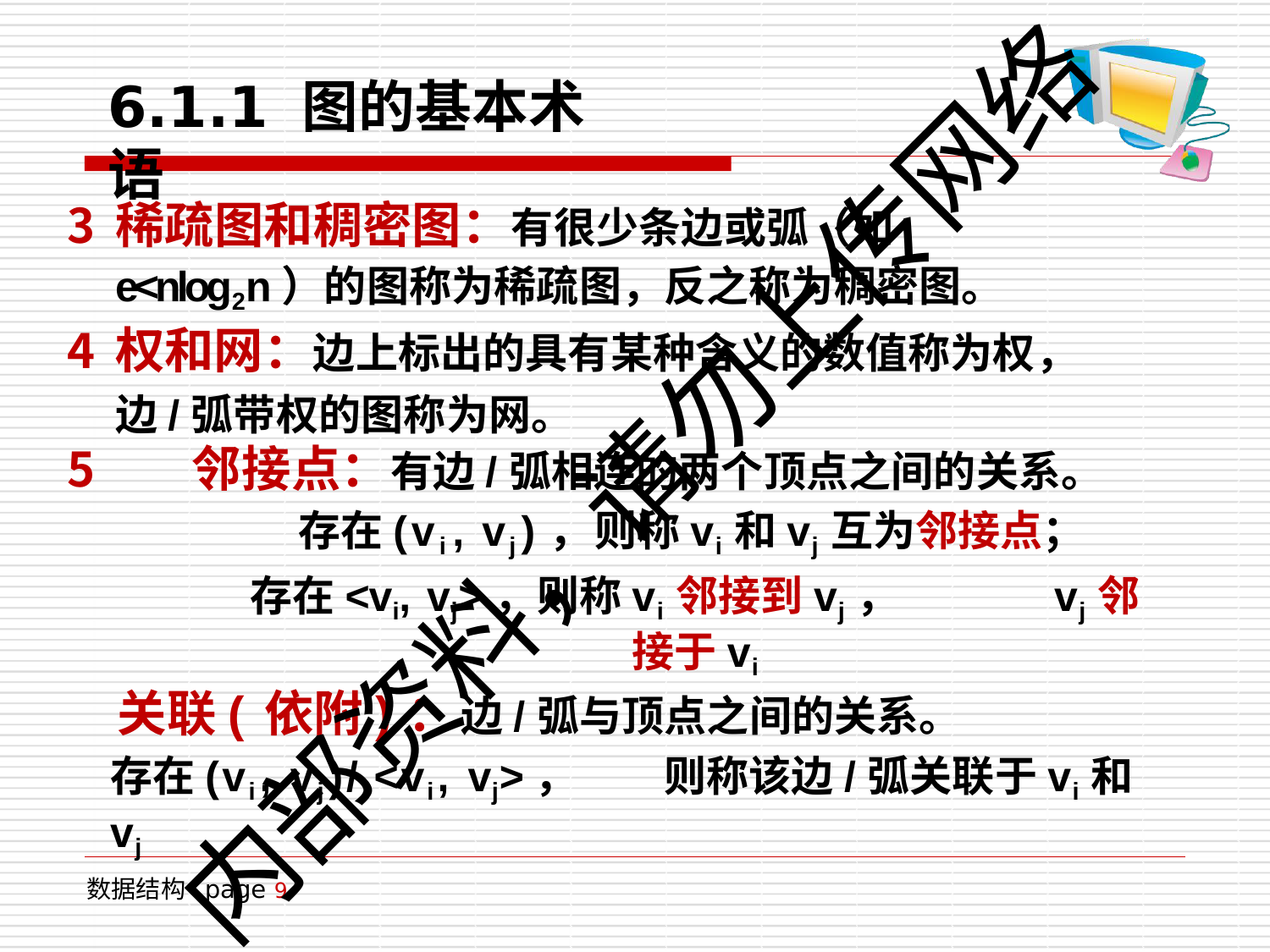

# 6.1.1 图的基本术语

稀疏图和稠密图：有很少条边或弧（如 e<nlog2n）的图称为稀疏图，反之称为稠密图。
权和网：边上标出的具有某种含义的数值称为权， 边/弧带权的图称为网。
邻接点：有边/弧相连的两个顶点之间的关系。
存在(vi, vj)，则称vi和vj互为邻接点；
存在<vi, vj>，则称vi邻接到vj，	vj邻接于vi
关联(依附)：边/弧与顶点之间的关系。
存在(vi, vj)/ <vi, vj>，	则称该边/弧关联于vi和vj
内部资料，请勿上传网络

数据结构 page 9